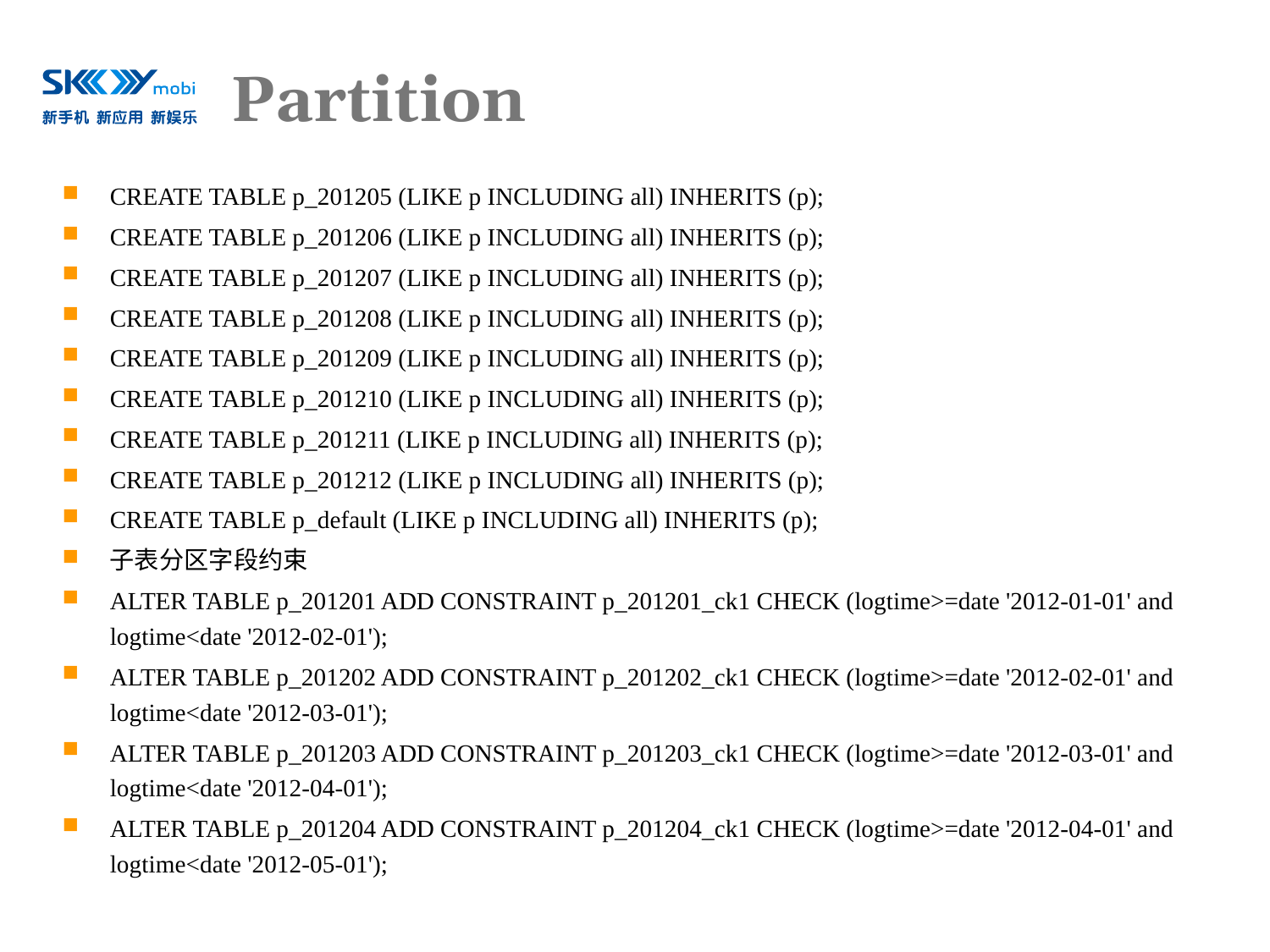

# Partition
CREATE TABLE p_201205 (LIKE p INCLUDING all) INHERITS (p);
CREATE TABLE p_201206 (LIKE p INCLUDING all) INHERITS (p);
CREATE TABLE p_201207 (LIKE p INCLUDING all) INHERITS (p);
CREATE TABLE p_201208 (LIKE p INCLUDING all) INHERITS (p);
CREATE TABLE p_201209 (LIKE p INCLUDING all) INHERITS (p);
CREATE TABLE p_201210 (LIKE p INCLUDING all) INHERITS (p);
CREATE TABLE p_201211 (LIKE p INCLUDING all) INHERITS (p);
CREATE TABLE p_201212 (LIKE p INCLUDING all) INHERITS (p);
CREATE TABLE p_default (LIKE p INCLUDING all) INHERITS (p);
子表分区字段约束
ALTER TABLE p_201201 ADD CONSTRAINT p_201201_ck1 CHECK (logtime>=date '2012-01-01' and logtime<date '2012-02-01');
ALTER TABLE p_201202 ADD CONSTRAINT p_201202_ck1 CHECK (logtime>=date '2012-02-01' and logtime<date '2012-03-01');
ALTER TABLE p_201203 ADD CONSTRAINT p_201203_ck1 CHECK (logtime>=date '2012-03-01' and logtime<date '2012-04-01');
ALTER TABLE p_201204 ADD CONSTRAINT p_201204_ck1 CHECK (logtime>=date '2012-04-01' and logtime<date '2012-05-01');